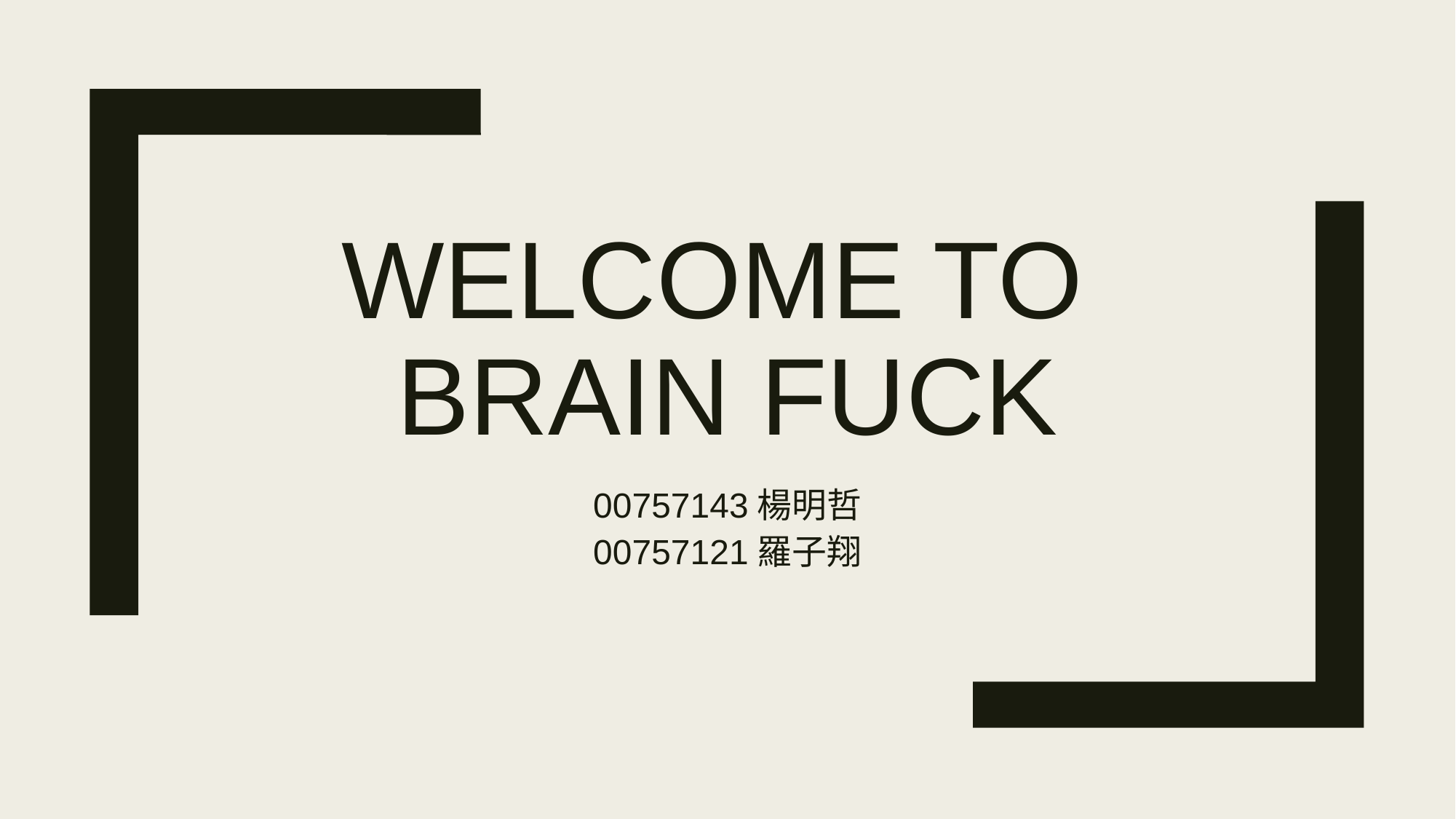

# Welcome to Brain Fuck
00757143楊明哲
00757121羅子翔